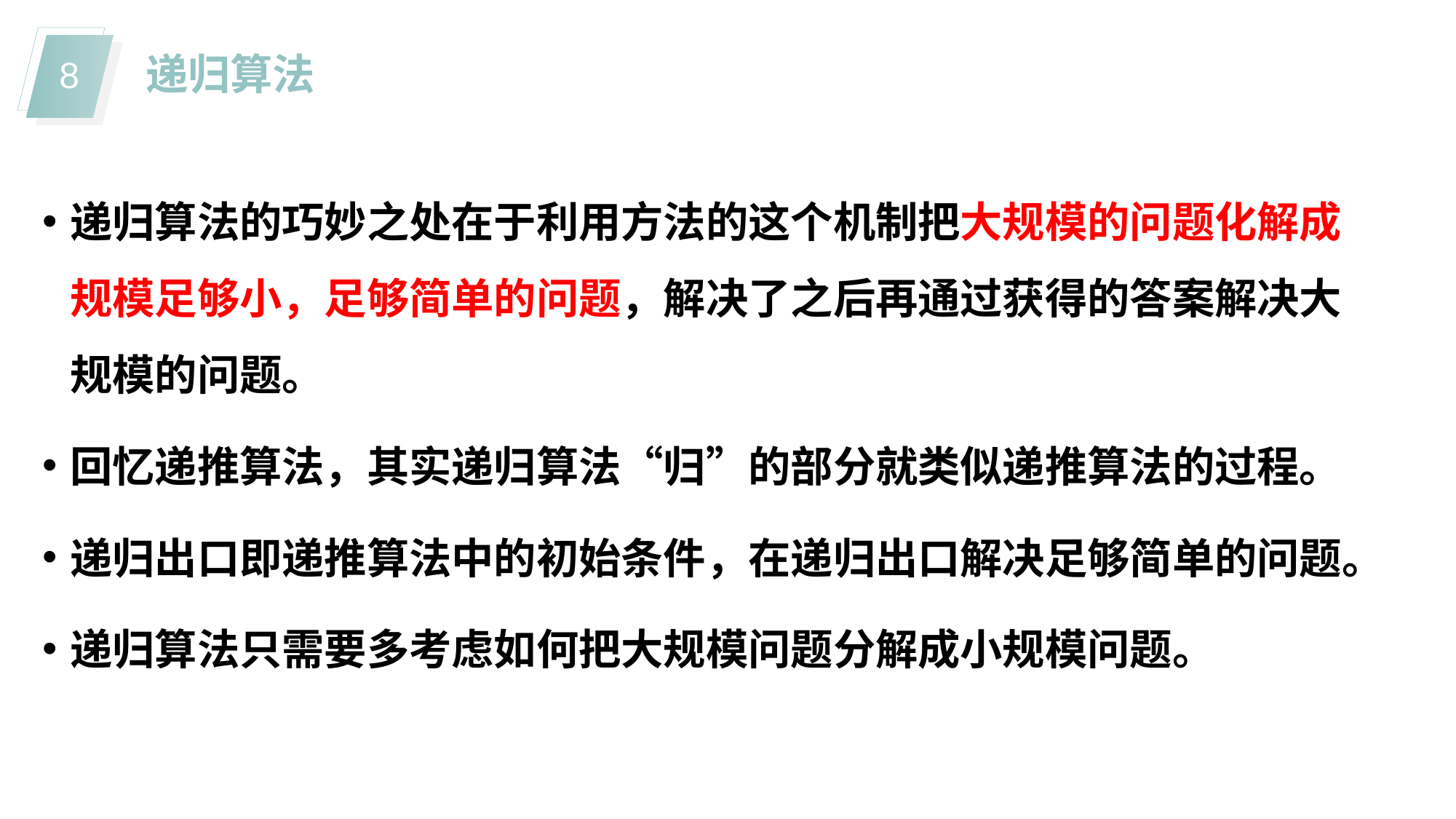

递归算法
递归算法的巧妙之处在于利用方法的这个机制把大规模的问题化解成规模足够小，足够简单的问题，解决了之后再通过获得的答案解决大规模的问题。
回忆递推算法，其实递归算法“归”的部分就类似递推算法的过程。
递归出口即递推算法中的初始条件，在递归出口解决足够简单的问题。
递归算法只需要多考虑如何把大规模问题分解成小规模问题。